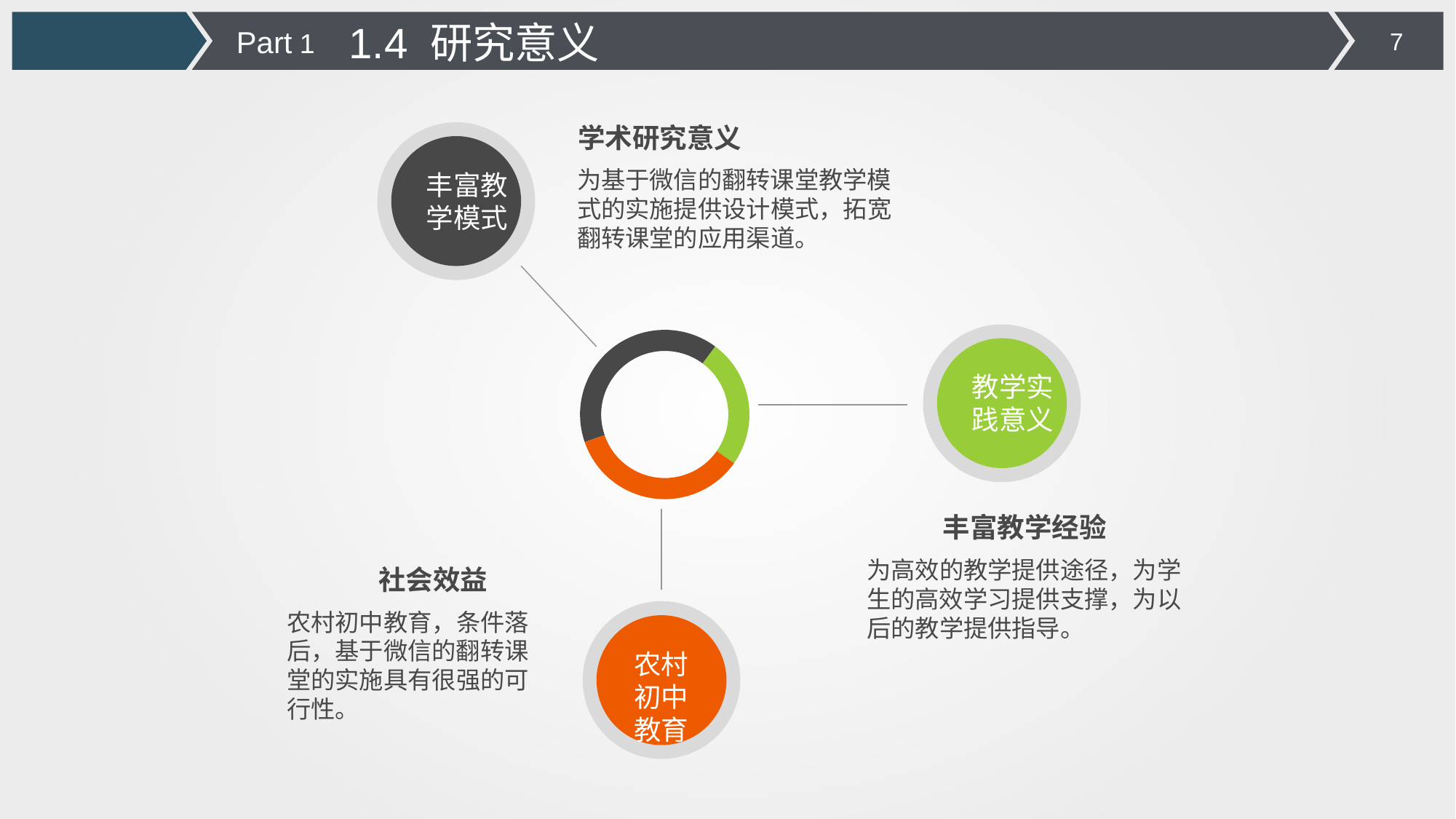

1.4 研究意义
Part 1
学术研究意义

为基于微信的翻转课堂教学模式的实施提供设计模式，拓宽翻转课堂的应用渠道。
丰富教学模式

教学实践意义

丰富教学经验
为高效的教学提供途径，为学生的高效学习提供支撑，为以后的教学提供指导。
社会效益

农村初中教育，条件落后，基于微信的翻转课堂的实施具有很强的可行性。

农村初中教育